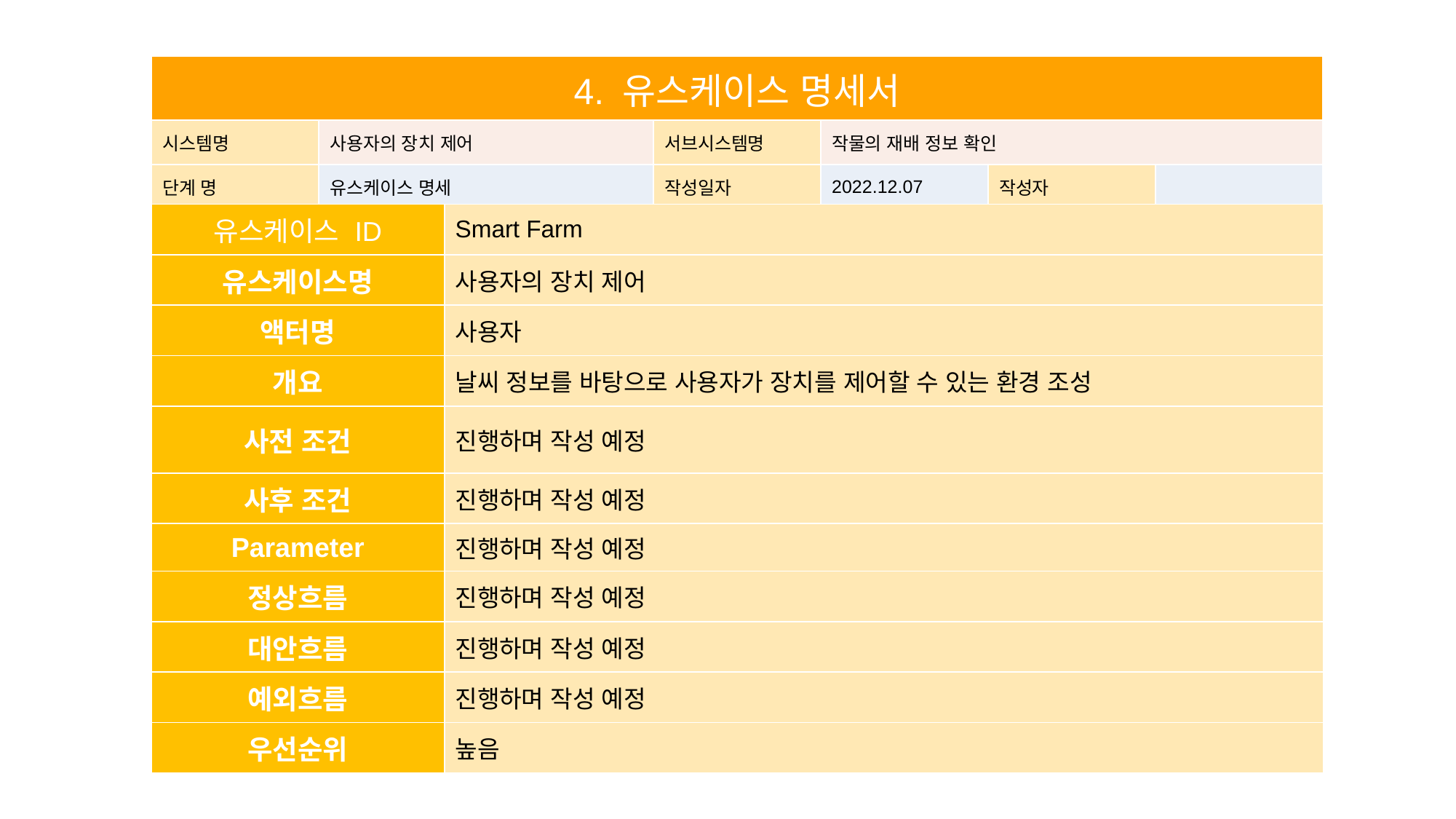

| 4. 유스케이스 명세서 |  |  |  |  |  |
| --- | --- | --- | --- | --- | --- |
| 시스템명 | 사용자의 장치 제어 | 서브시스템명 | 작물의 재배 정보 확인 |  |  |
| 단계 명 | 유스케이스 명세 | 작성일자 | 2022.12.07 | 작성자 |  |
| 유스케이스 ID | Smart Farm |
| --- | --- |
| 유스케이스명 | 사용자의 장치 제어 |
| 액터명 | 사용자 |
| 개요 | 날씨 정보를 바탕으로 사용자가 장치를 제어할 수 있는 환경 조성 |
| 사전 조건 | 진행하며 작성 예정 |
| 사후 조건 | 진행하며 작성 예정 |
| Parameter | 진행하며 작성 예정 |
| 정상흐름 | 진행하며 작성 예정 |
| 대안흐름 | 진행하며 작성 예정 |
| 예외흐름 | 진행하며 작성 예정 |
| 우선순위 | 높음 |